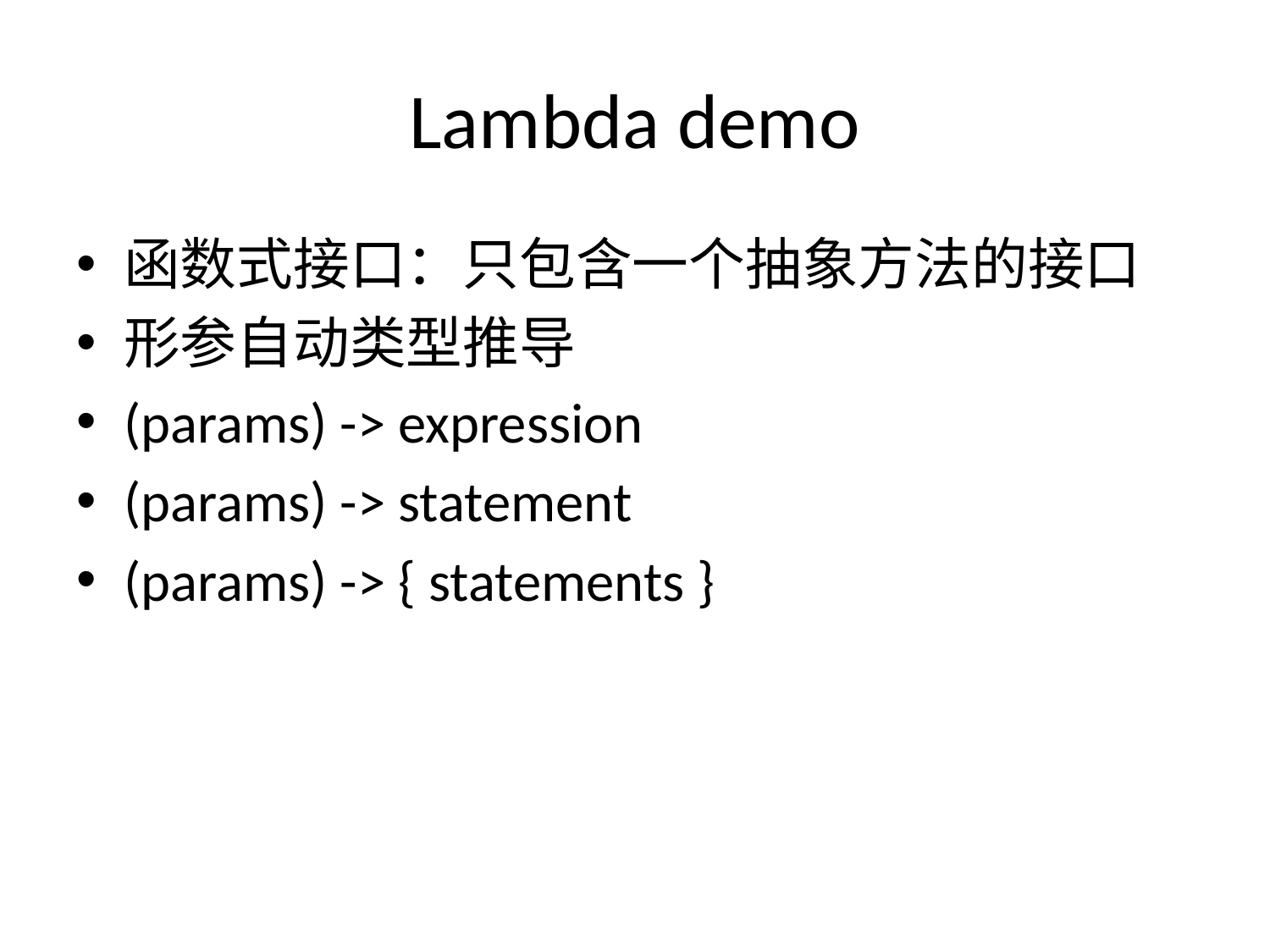

# Lambda demo
函数式接口：只包含一个抽象方法的接口
形参自动类型推导
(params) -> expression
(params) -> statement
(params) -> { statements }